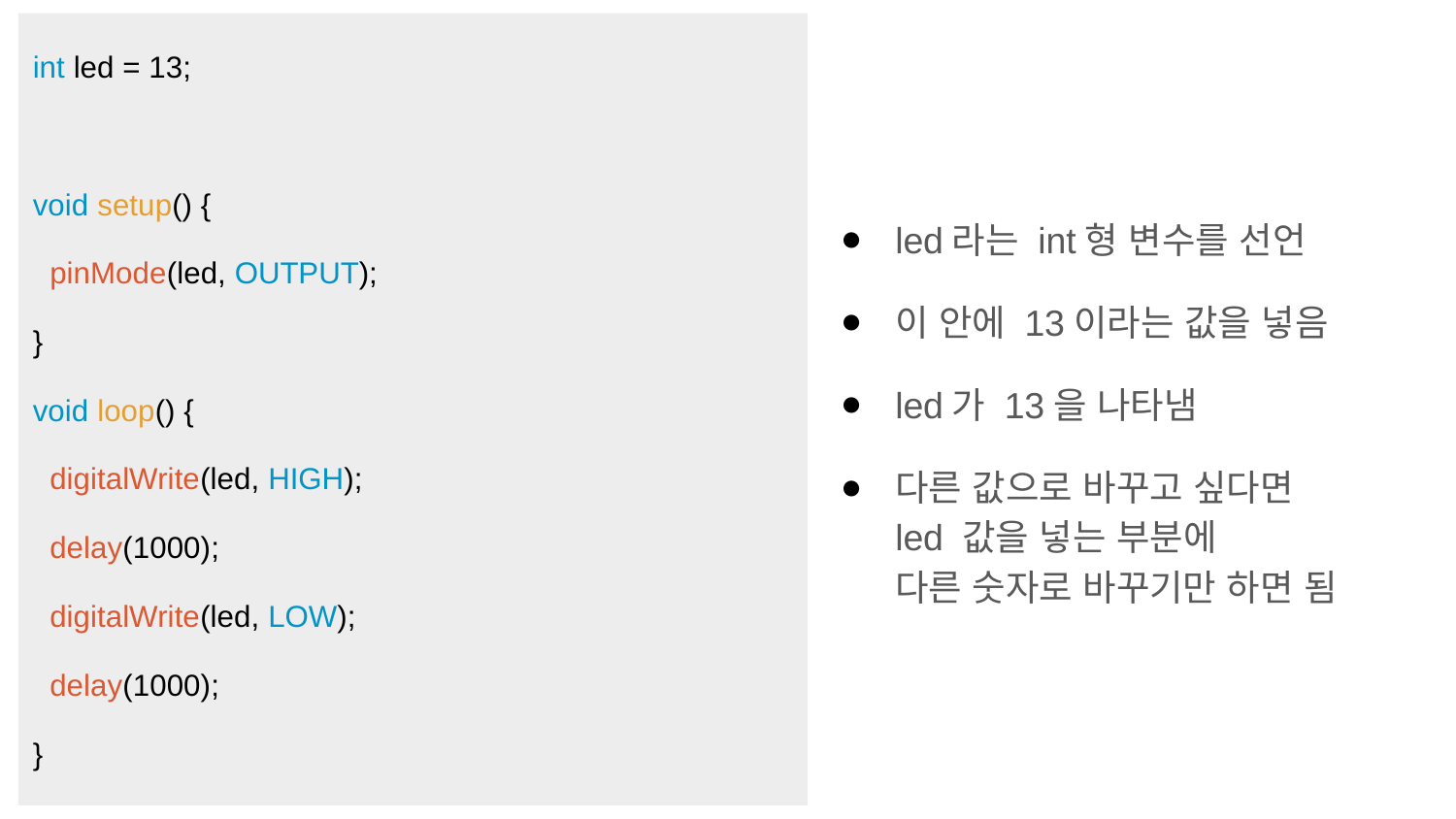

led라는 int형 변수를 선언
이 안에 13이라는 값을 넣음
led가 13을 나타냄
다른 값으로 바꾸고 싶다면
led 값을 넣는 부분에
다른 숫자로 바꾸기만 하면 됨
int led = 13;

void setup() {
  pinMode(led, OUTPUT);
}
void loop() {
  digitalWrite(led, HIGH);
  delay(1000);
  digitalWrite(led, LOW);
  delay(1000);
}